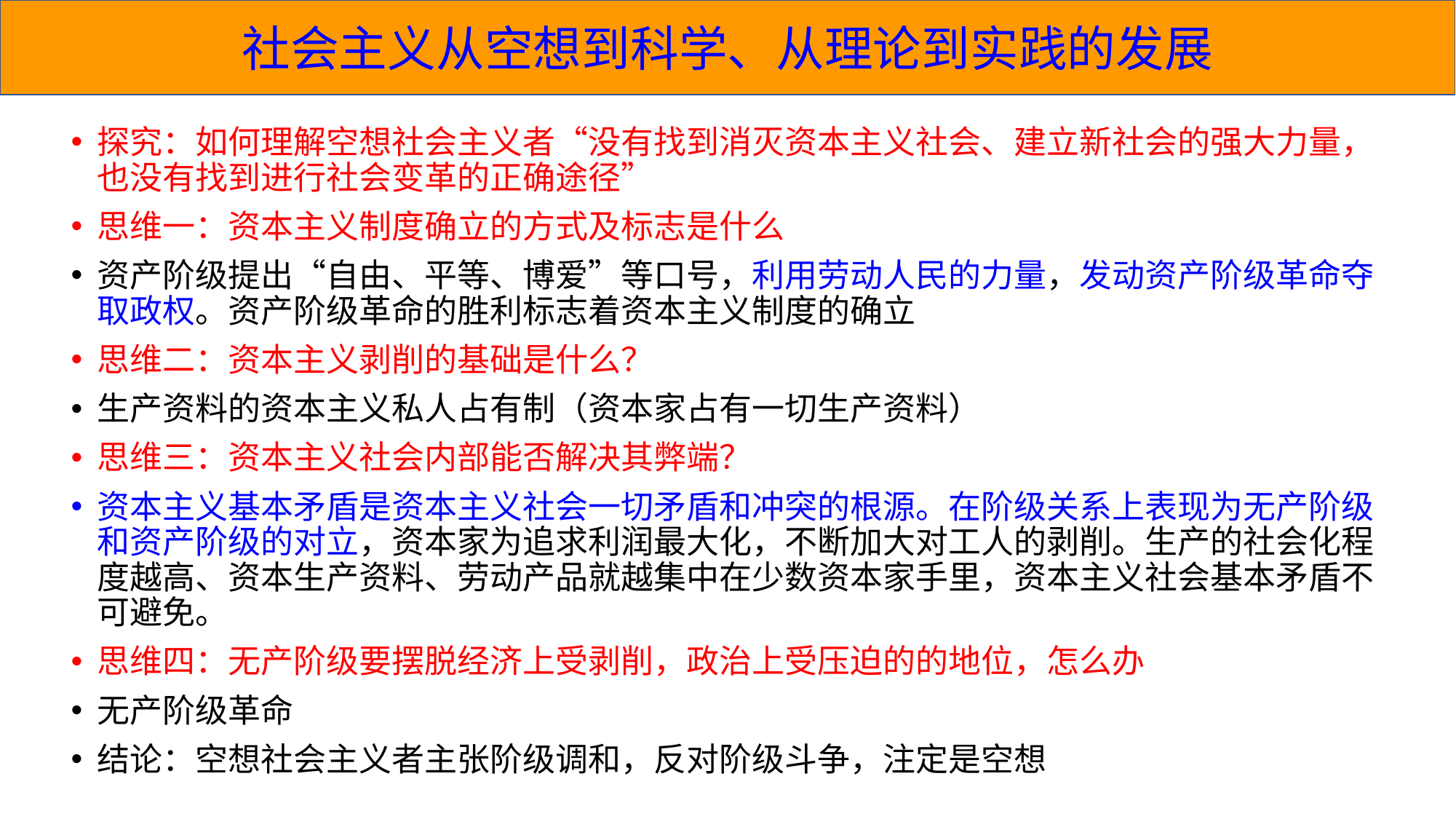

社会主义从空想到科学、从理论到实践的发展
探究：如何理解空想社会主义者“没有找到消灭资本主义社会、建立新社会的强大力量，也没有找到进行社会变革的正确途径”
思维一：资本主义制度确立的方式及标志是什么
资产阶级提出“自由、平等、博爱”等口号，利用劳动人民的力量，发动资产阶级革命夺取政权。资产阶级革命的胜利标志着资本主义制度的确立
思维二：资本主义剥削的基础是什么？
生产资料的资本主义私人占有制（资本家占有一切生产资料）
思维三：资本主义社会内部能否解决其弊端？
资本主义基本矛盾是资本主义社会一切矛盾和冲突的根源。在阶级关系上表现为无产阶级和资产阶级的对立，资本家为追求利润最大化，不断加大对工人的剥削。生产的社会化程度越高、资本生产资料、劳动产品就越集中在少数资本家手里，资本主义社会基本矛盾不可避免。
思维四：无产阶级要摆脱经济上受剥削，政治上受压迫的的地位，怎么办
无产阶级革命
结论：空想社会主义者主张阶级调和，反对阶级斗争，注定是空想